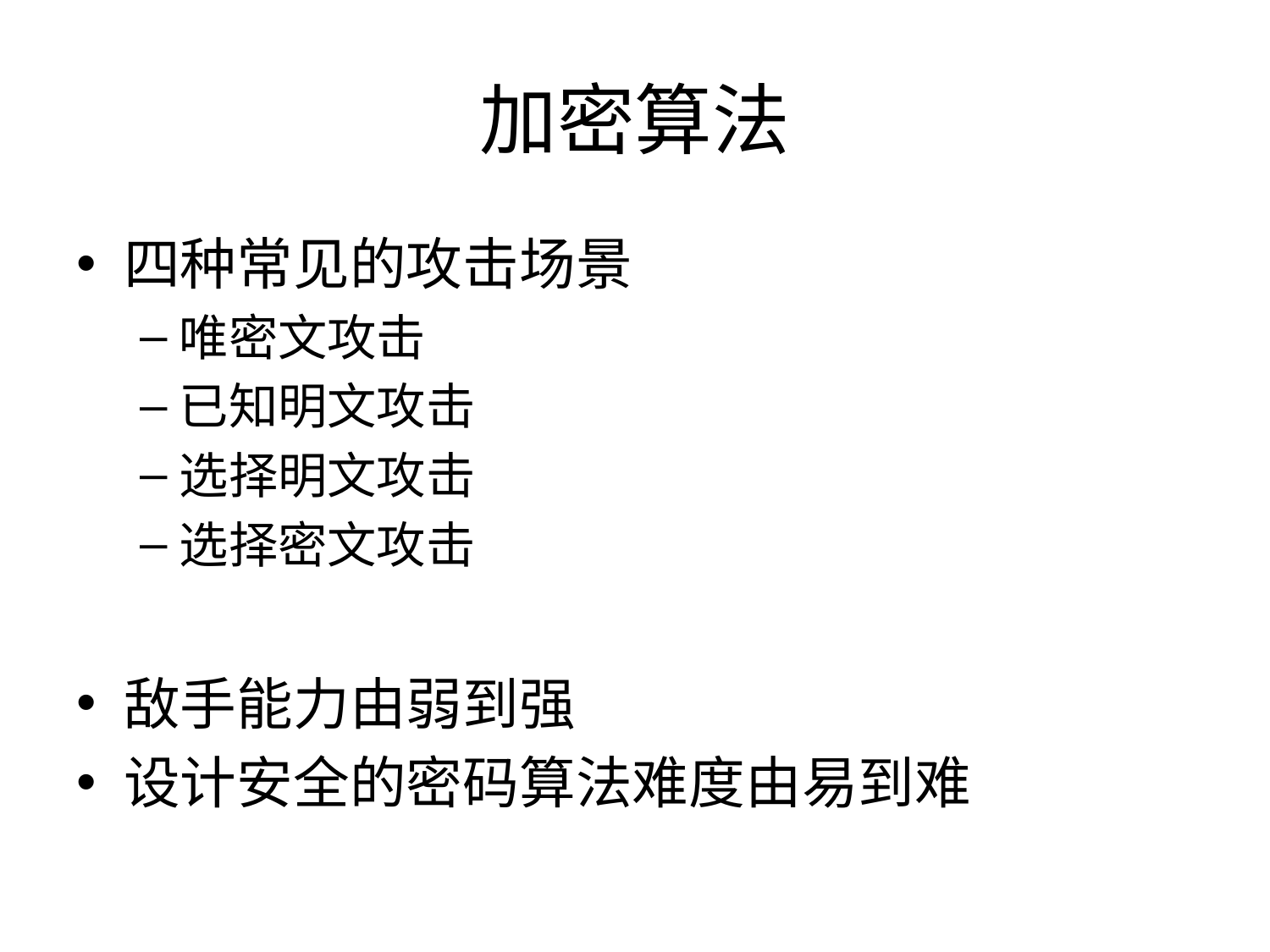

# 加密算法
四种常见的攻击场景
唯密文攻击
已知明文攻击
选择明文攻击
选择密文攻击

敌手能力由弱到强
设计安全的密码算法难度由易到难